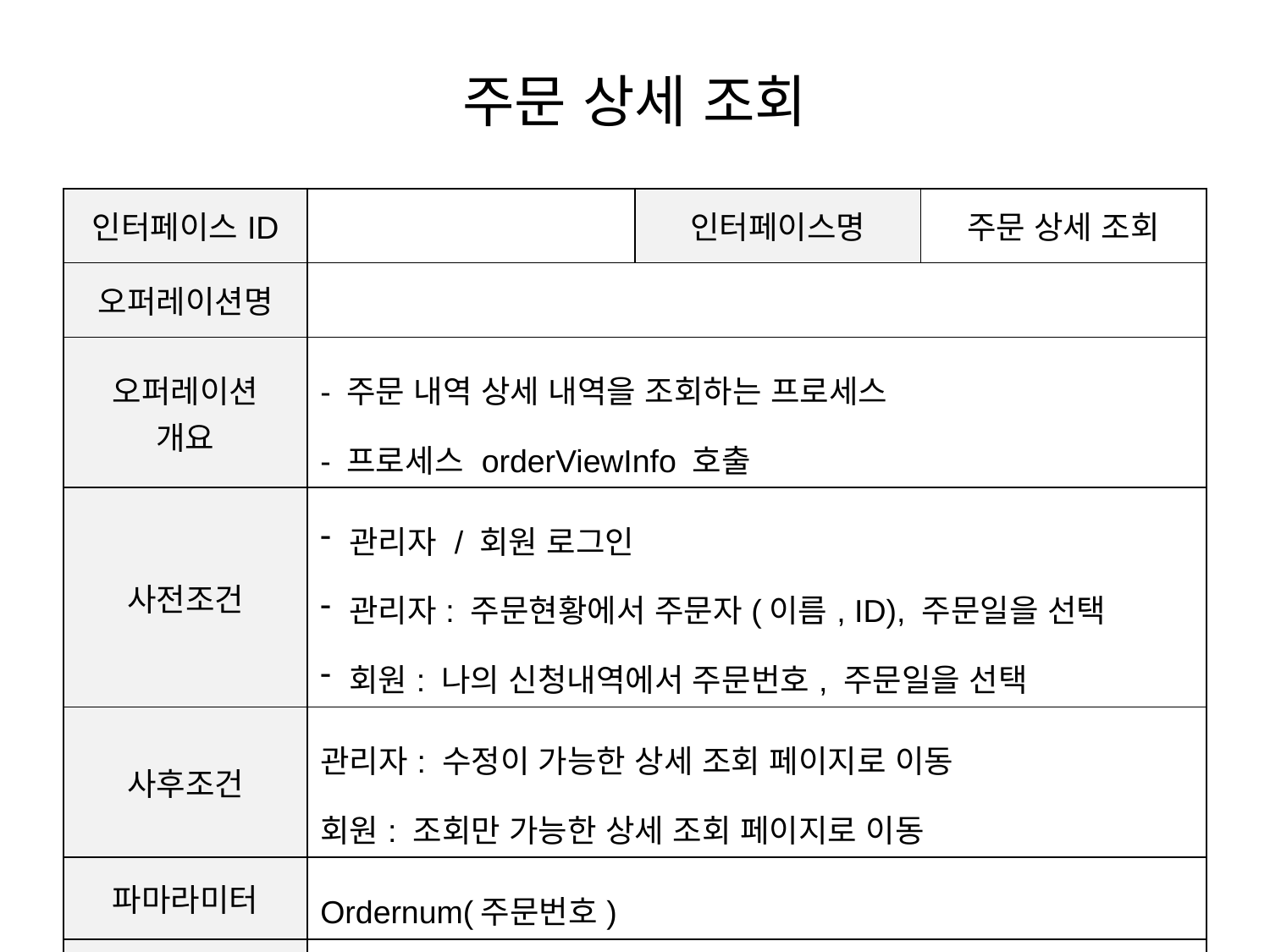

# 주문 상세 조회
| 인터페이스ID |  | 인터페이스명 | 주문 상세 조회 |
| --- | --- | --- | --- |
| 오퍼레이션명 |  |  |  |
| 오퍼레이션 개요 | - 주문 내역 상세 내역을 조회하는 프로세스 - 프로세스 orderViewInfo 호출 |  |  |
| 사전조건 | 관리자 / 회원 로그인 관리자: 주문현황에서 주문자(이름, ID), 주문일을 선택 회원: 나의 신청내역에서 주문번호, 주문일을 선택 |  |  |
| 사후조건 | 관리자: 수정이 가능한 상세 조회 페이지로 이동 회원: 조회만 가능한 상세 조회 페이지로 이동 |  |  |
| 파마라미터 | Ordernum(주문번호) |  |  |
| 반환 값 | 주문 번호에 해당하는 OrderDTO 데이터 |  |  |